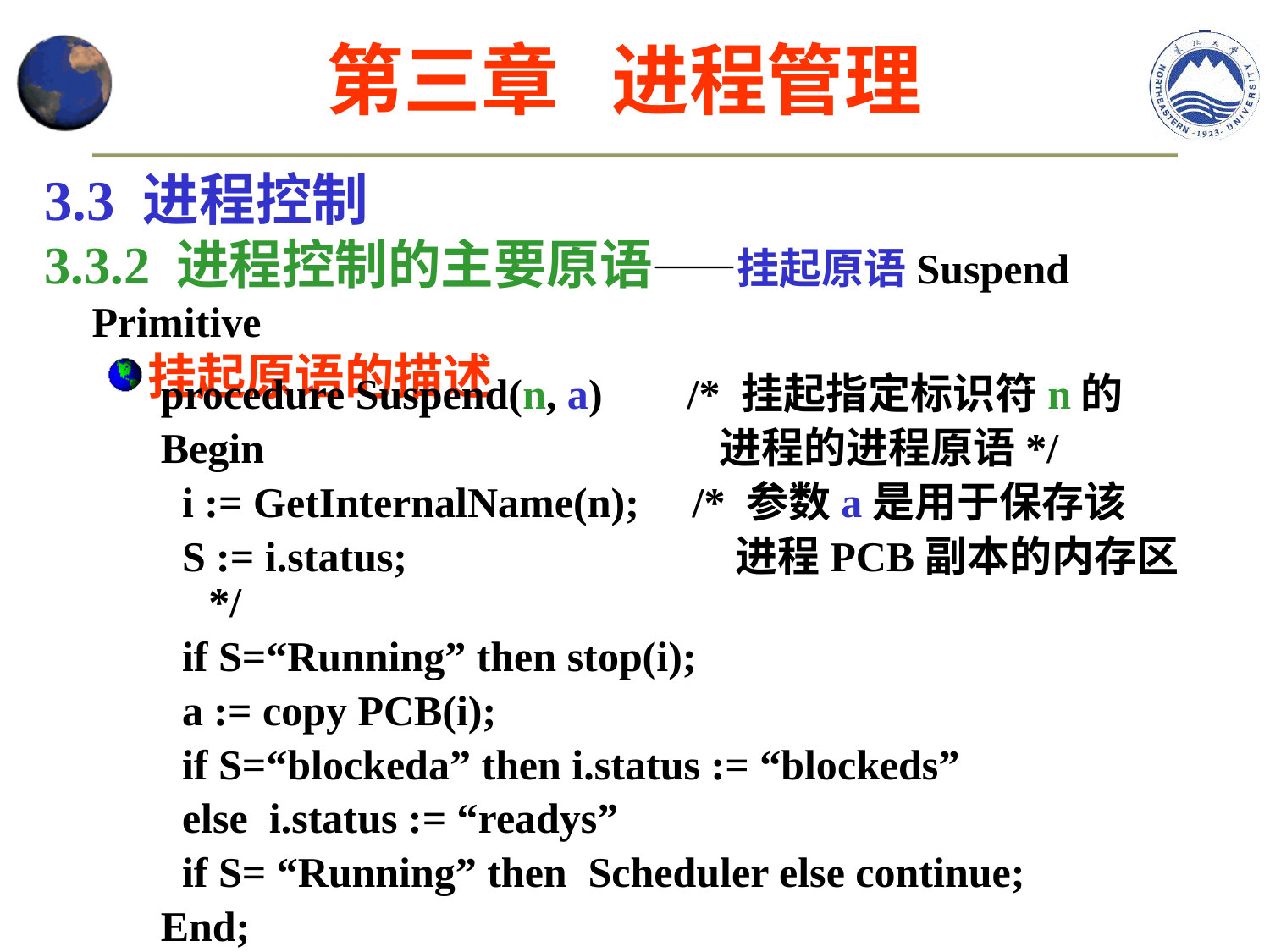

第三章   进程管理
3.3 进程控制
3.3.2 进程控制的主要原语——挂起原语Suspend Primitive
挂起原语的描述
procedure Suspend(n, a)        /* 挂起指定标识符n的
Begin                                          进程的进程原语*/
  i := GetInternalName(n);     /* 参数a是用于保存该
  S := i.status;                              进程PCB副本的内存区*/
  if S=“Running” then stop(i);
  a := copy PCB(i);
  if S=“blockeda” then i.status := “blockeds”
  else  i.status := “readys”
  if S= “Running” then  Scheduler else continue;
End;